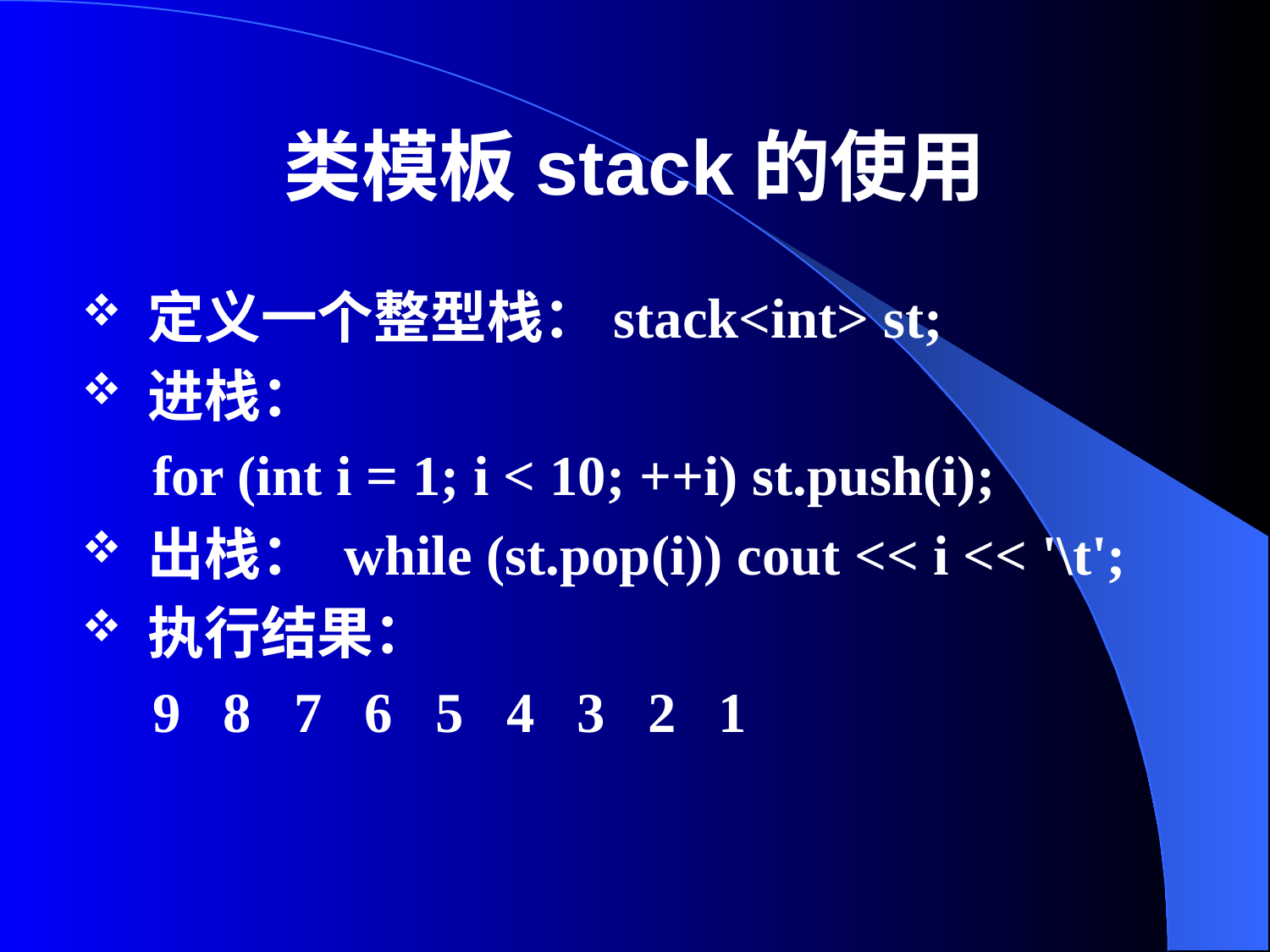

# 类模板stack的使用
定义一个整型栈：stack<int> st;
进栈：
     for (int i = 1; i < 10; ++i) st.push(i);
出栈： while (st.pop(i)) cout << i << '\t';
执行结果：
     9   8   7   6   5   4   3   2   1